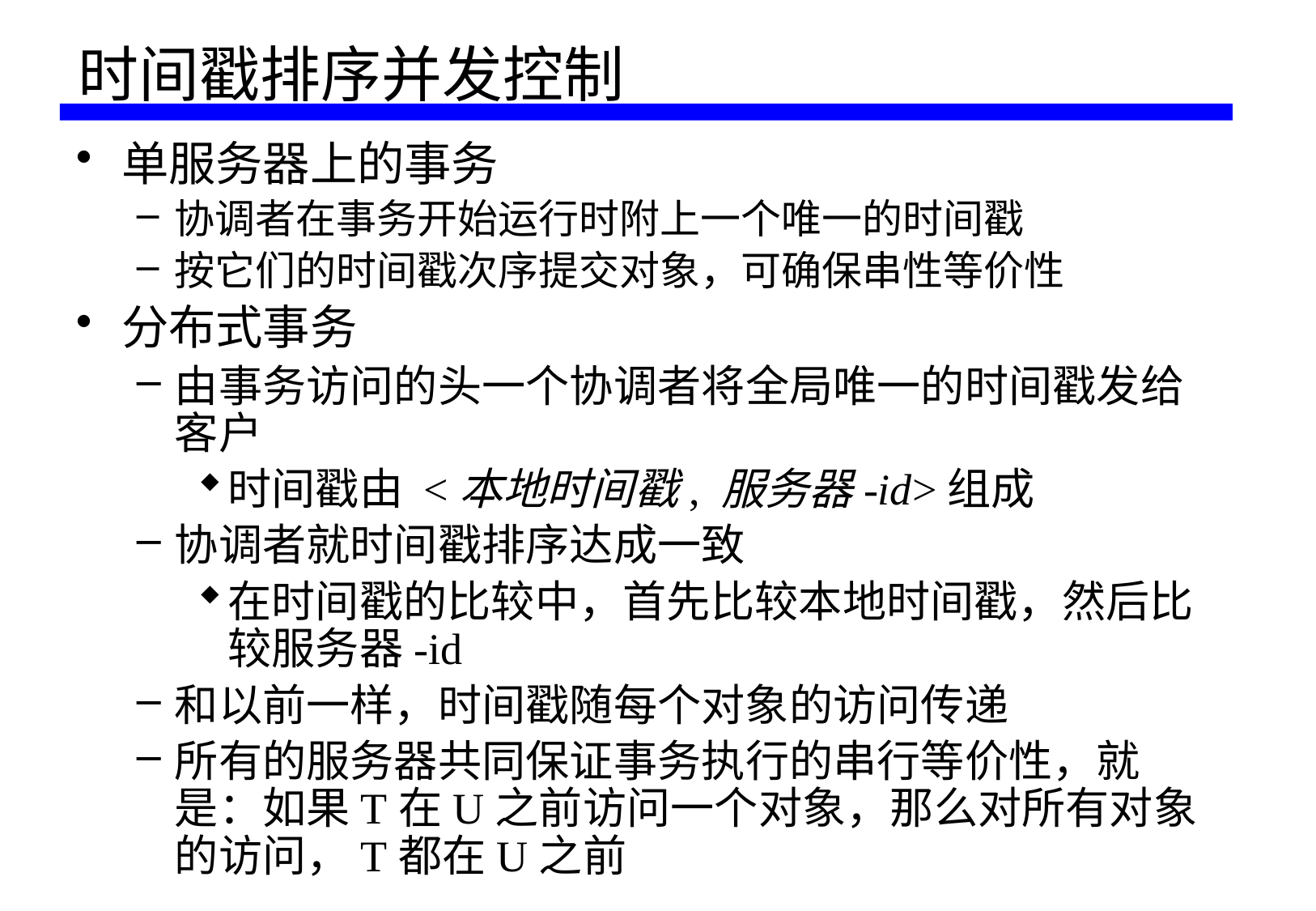

# 时间戳排序并发控制
单服务器上的事务
协调者在事务开始运行时附上一个唯一的时间戳
按它们的时间戳次序提交对象，可确保串性等价性
分布式事务
由事务访问的头一个协调者将全局唯一的时间戳发给客户
时间戳由 <本地时间戳, 服务器-id>组成
协调者就时间戳排序达成一致
在时间戳的比较中，首先比较本地时间戳，然后比较服务器-id
和以前一样，时间戳随每个对象的访问传递
所有的服务器共同保证事务执行的串行等价性，就是：如果T在U之前访问一个对象，那么对所有对象的访问，T都在U之前